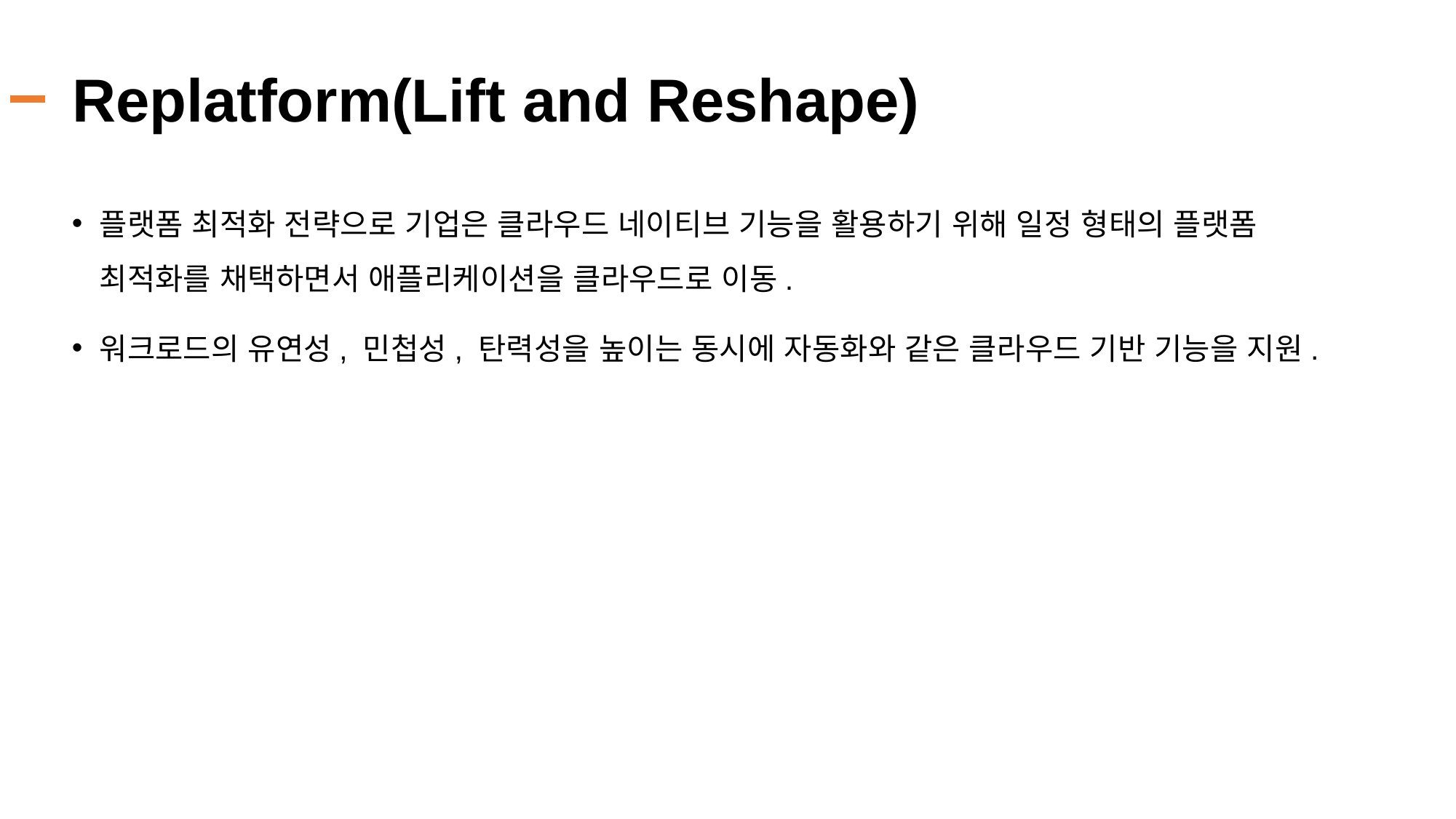

# Replatform(Lift and Reshape)

플랫폼 최적화 전략으로 기업은 클라우드 네이티브 기능을 활용하기 위해 일정 형태의 플랫폼 최적화를 채택하면서 애플리케이션을 클라우드로 이동.
워크로드의 유연성, 민첩성, 탄력성을 높이는 동시에 자동화와 같은 클라우드 기반 기능을 지원.